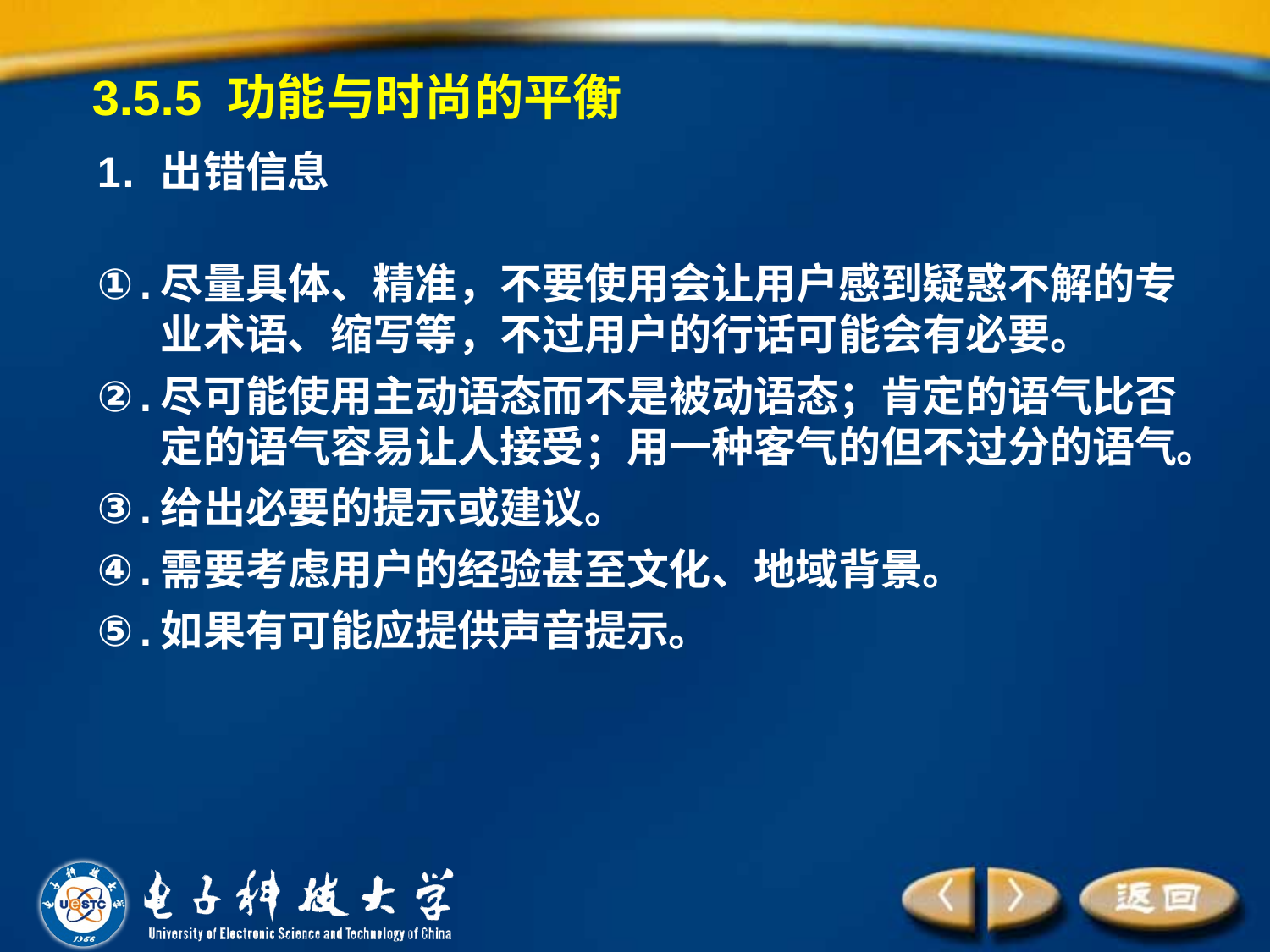

3.5.5 功能与时尚的平衡
出错信息

尽量具体、精准，不要使用会让用户感到疑惑不解的专业术语、缩写等，不过用户的行话可能会有必要。
尽可能使用主动语态而不是被动语态；肯定的语气比否定的语气容易让人接受；用一种客气的但不过分的语气。
给出必要的提示或建议。
需要考虑用户的经验甚至文化、地域背景。
如果有可能应提供声音提示。